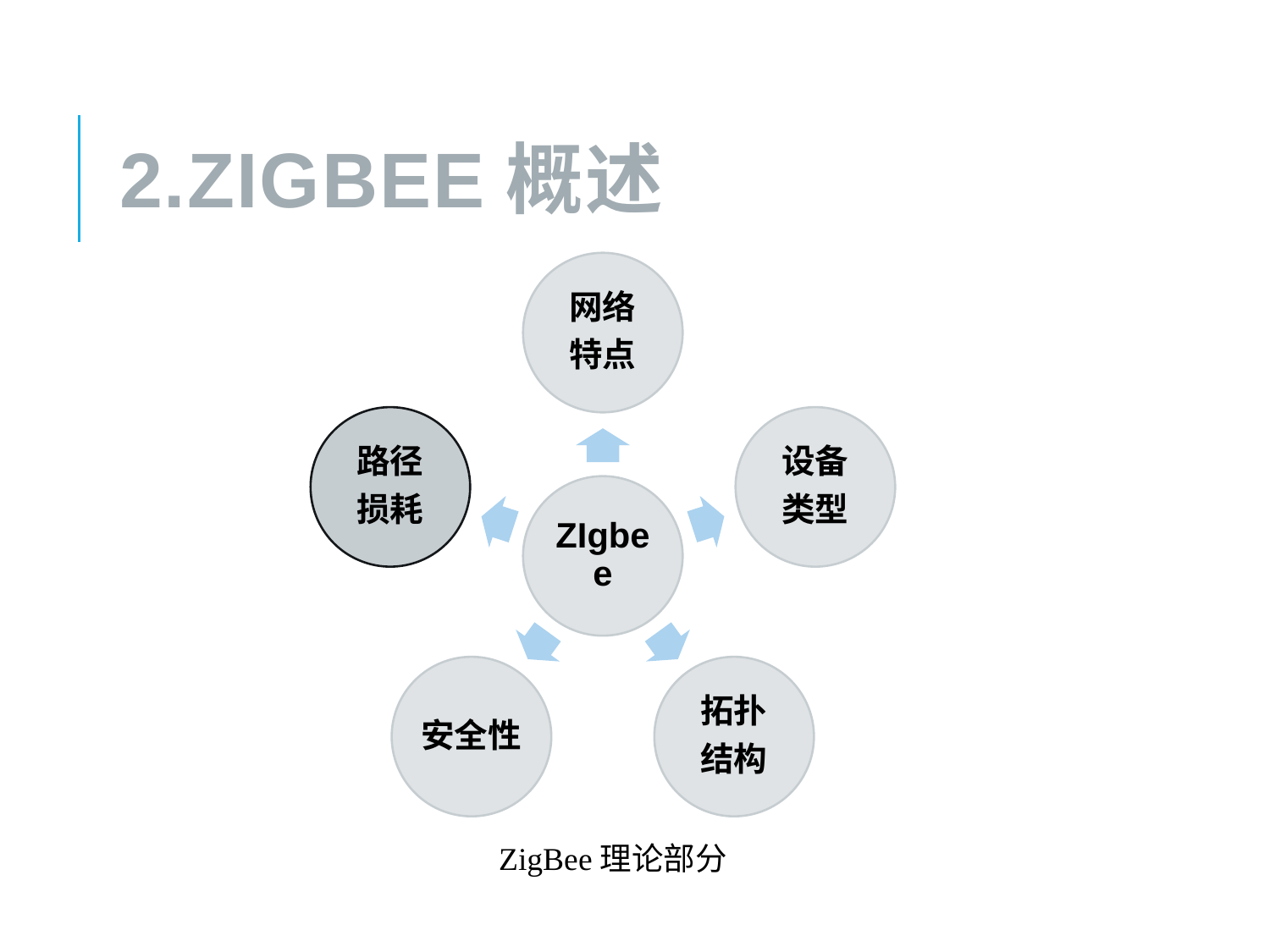

# 2.Zigbee概述
ZIgbee

网络
特点

设备
类型

拓扑
结构

安全性

路径
损耗
ZigBee理论部分